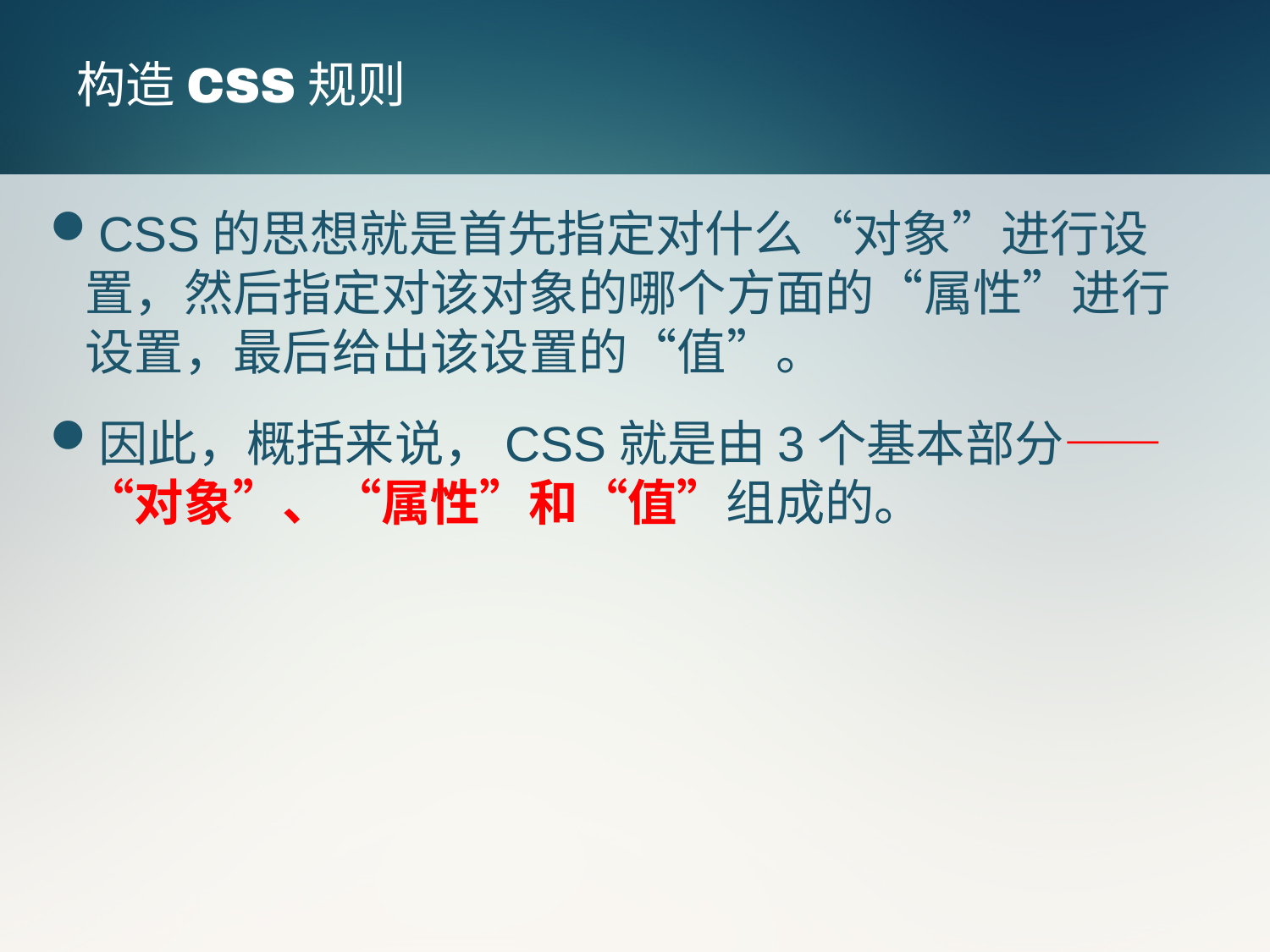

# 构造CSS规则
CSS的思想就是首先指定对什么“对象”进行设置，然后指定对该对象的哪个方面的“属性”进行设置，最后给出该设置的“值”。
因此，概括来说，CSS就是由3个基本部分——“对象”、“属性”和“值”组成的。